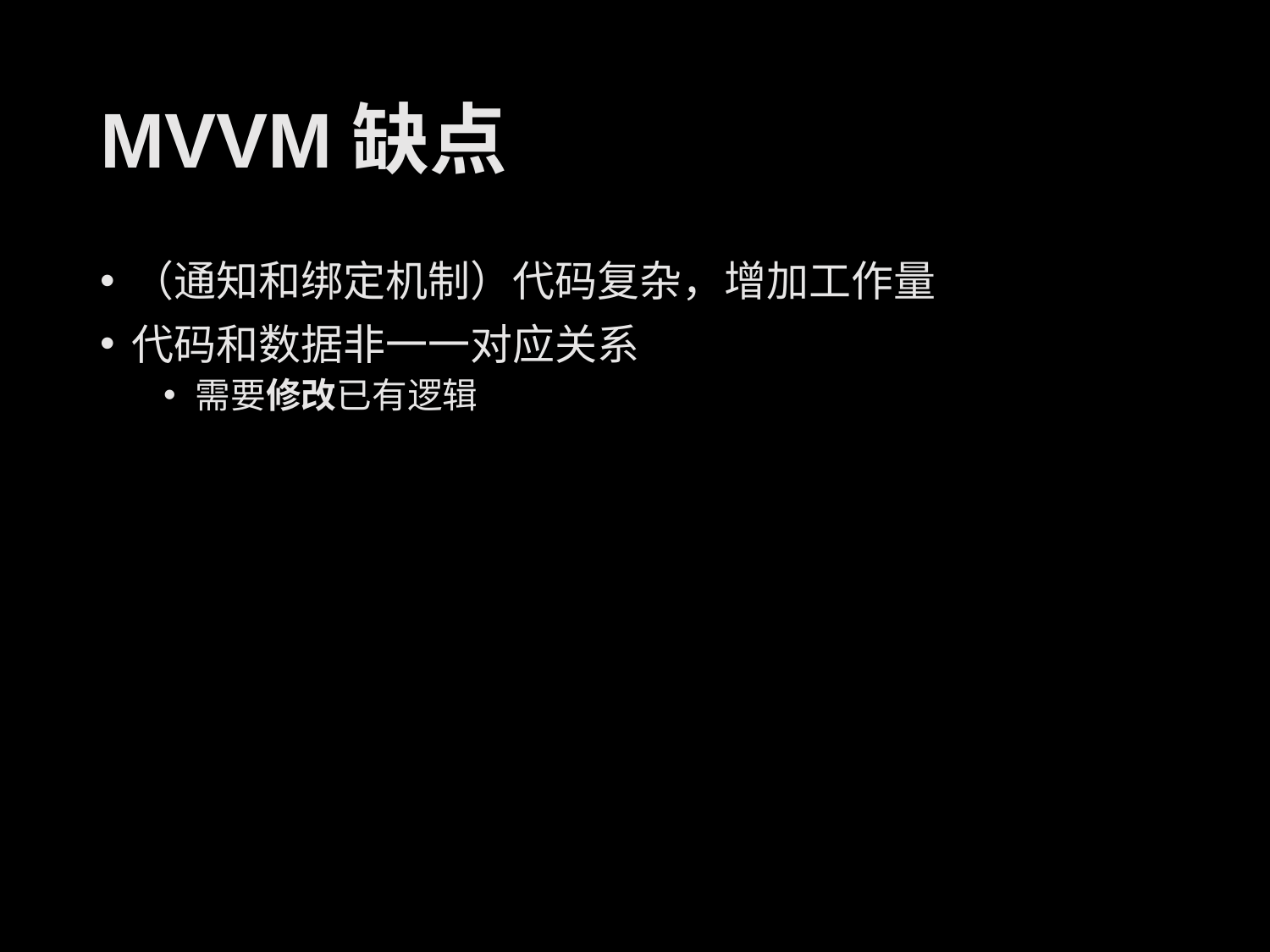

# MVVM缺点
（通知和绑定机制）代码复杂，增加工作量
代码和数据非一一对应关系
需要修改已有逻辑